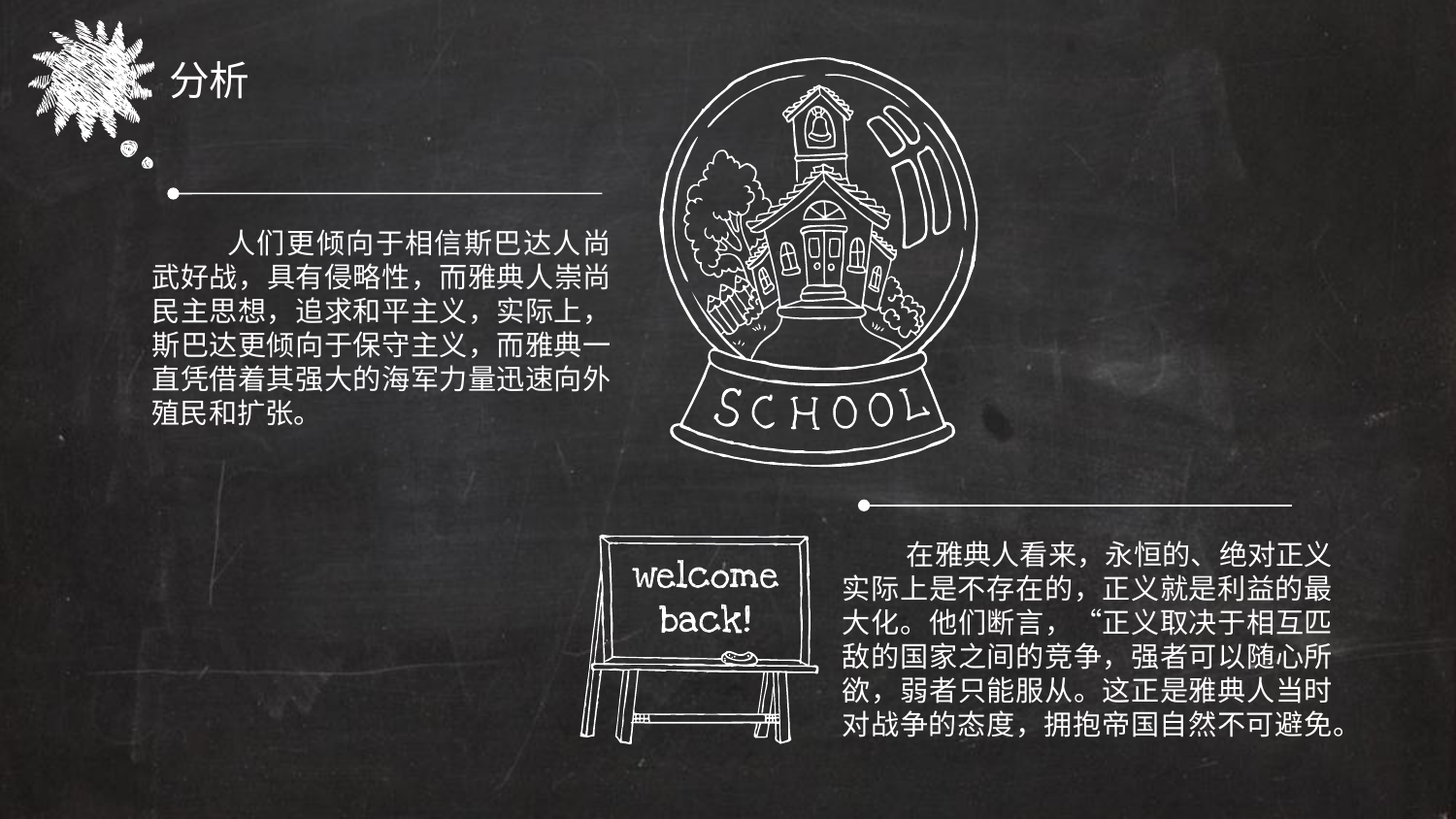

分析

         人们更倾向于相信斯巴达人尚武好战，具有侵略性，而雅典人崇尚民主思想，追求和平主义，实际上，斯巴达更倾向于保守主义，而雅典一直凭借着其强大的海军力量迅速向外殖民和扩张。

         在雅典人看来，永恒的、绝对正义实际上是不存在的，正义就是利益的最大化。他们断言，“正义取决于相互匹敌的国家之间的竞争，强者可以随心所欲，弱者只能服从。这正是雅典人当时对战争的态度，拥抱帝国自然不可避免。